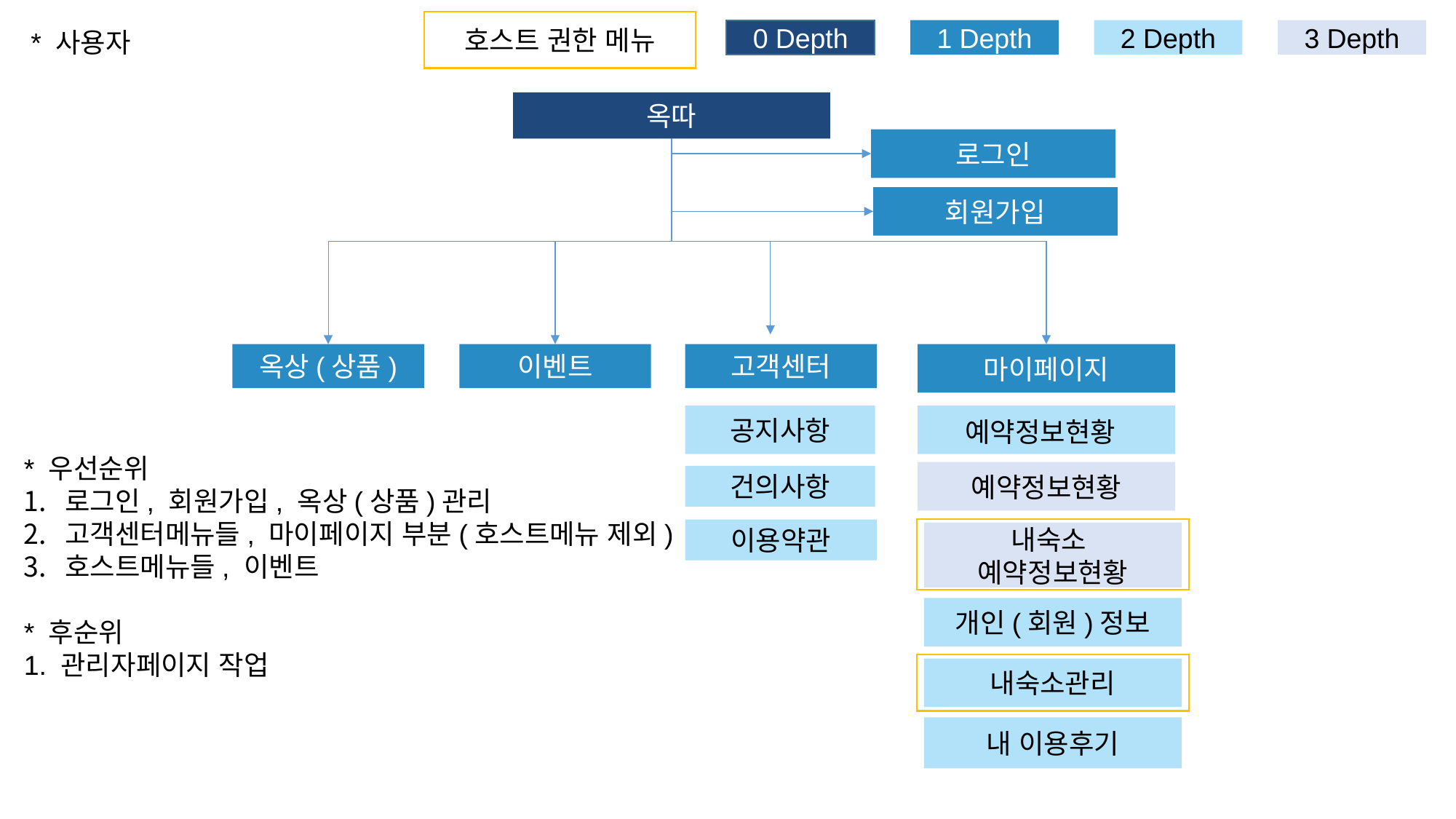

호스트 권한 메뉴
* 사용자
0 Depth
1 Depth
2 Depth
3 Depth
옥따
로그인
회원가입
옥상(상품)
이벤트
고객센터
마이페이지
공지사항

예약정보현황
* 우선순위
로그인, 회원가입, 옥상(상품)관리
고객센터메뉴들, 마이페이지 부분(호스트메뉴 제외)
호스트메뉴들, 이벤트

* 후순위
1. 관리자페이지 작업
예약정보현황
건의사항

이용약관
내숙소
예약정보현황
개인(회원)정보

내숙소관리
내 이용후기